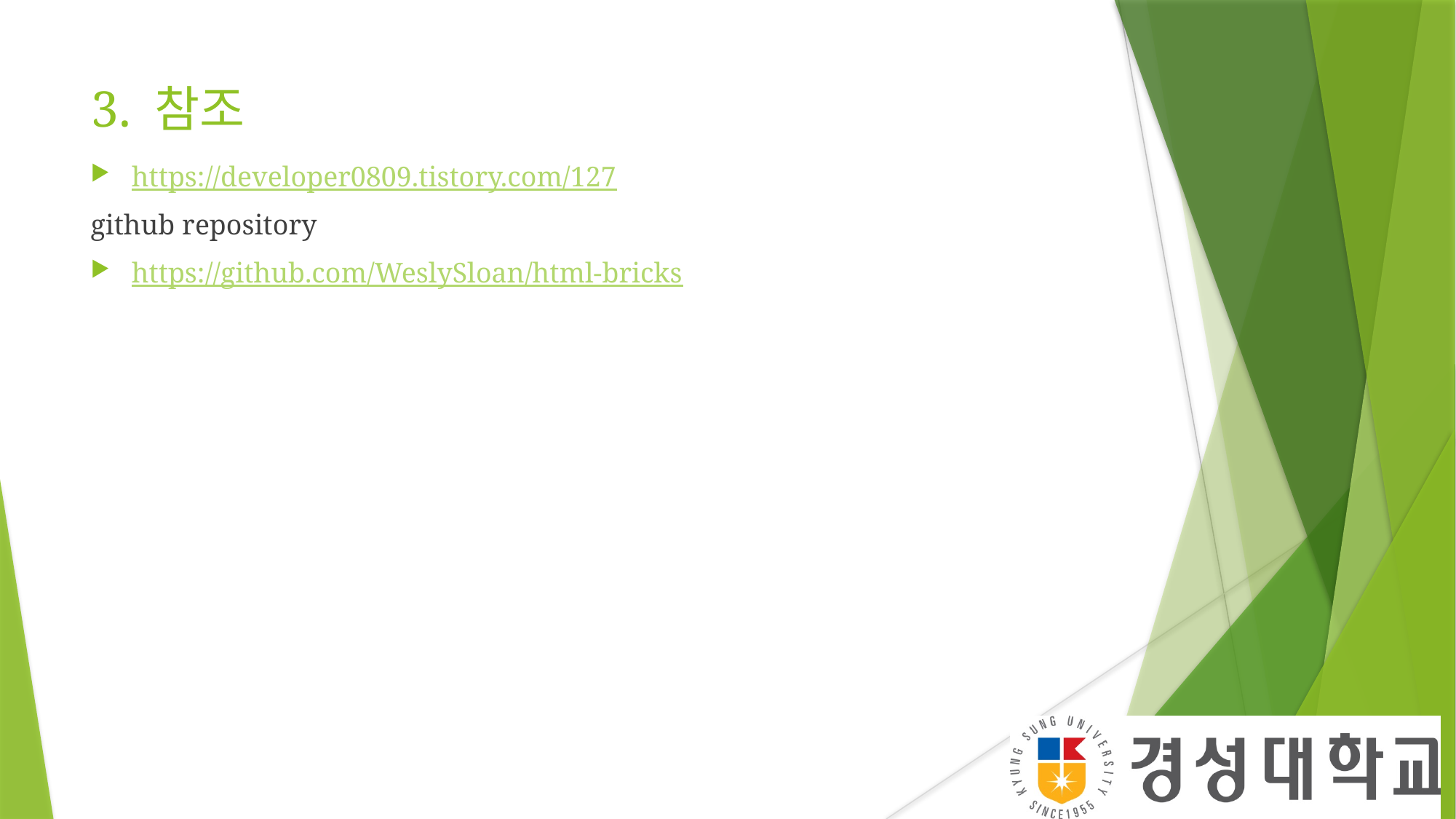

# 3. 참조
https://developer0809.tistory.com/127
github repository
https://github.com/WeslySloan/html-bricks